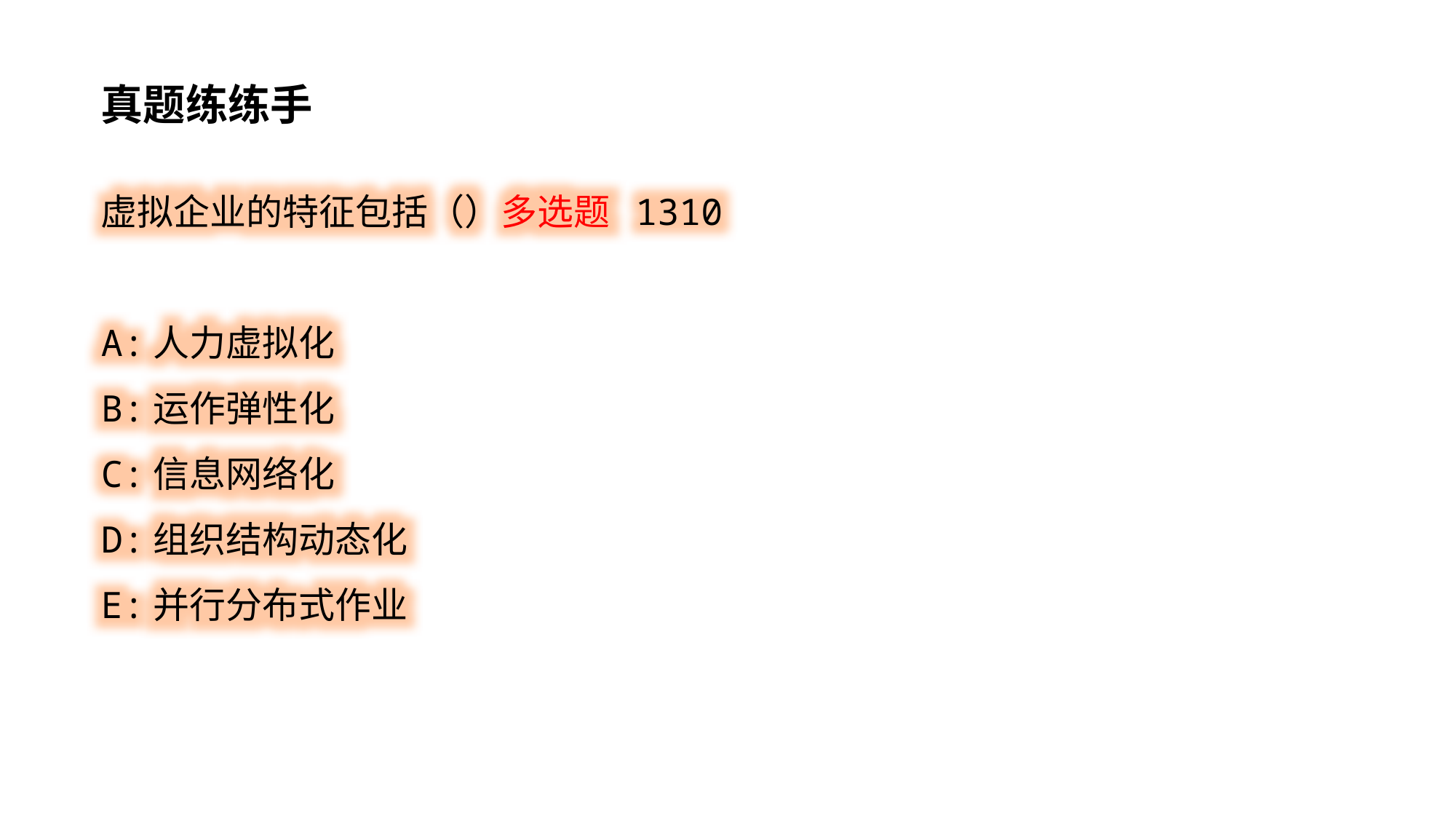

真题练练手
虚拟企业的特征包括（）多选题  1310

A:人力虚拟化
B:运作弹性化
C:信息网络化
D:组织结构动态化
E:并行分布式作业